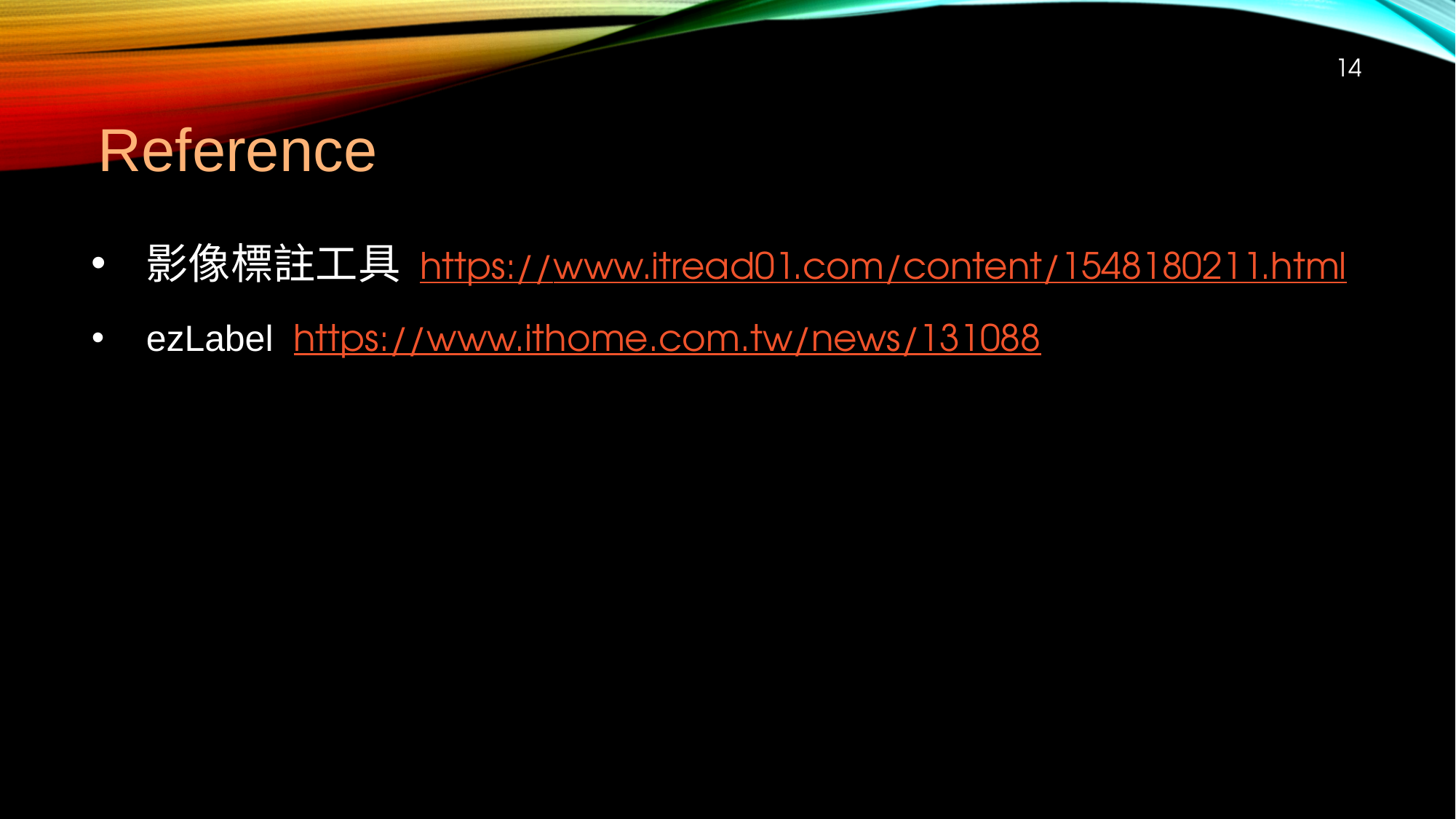

14
# Reference
影像標註工具 https://www.itread01.com/content/1548180211.html
ezLabel  https://www.ithome.com.tw/news/131088